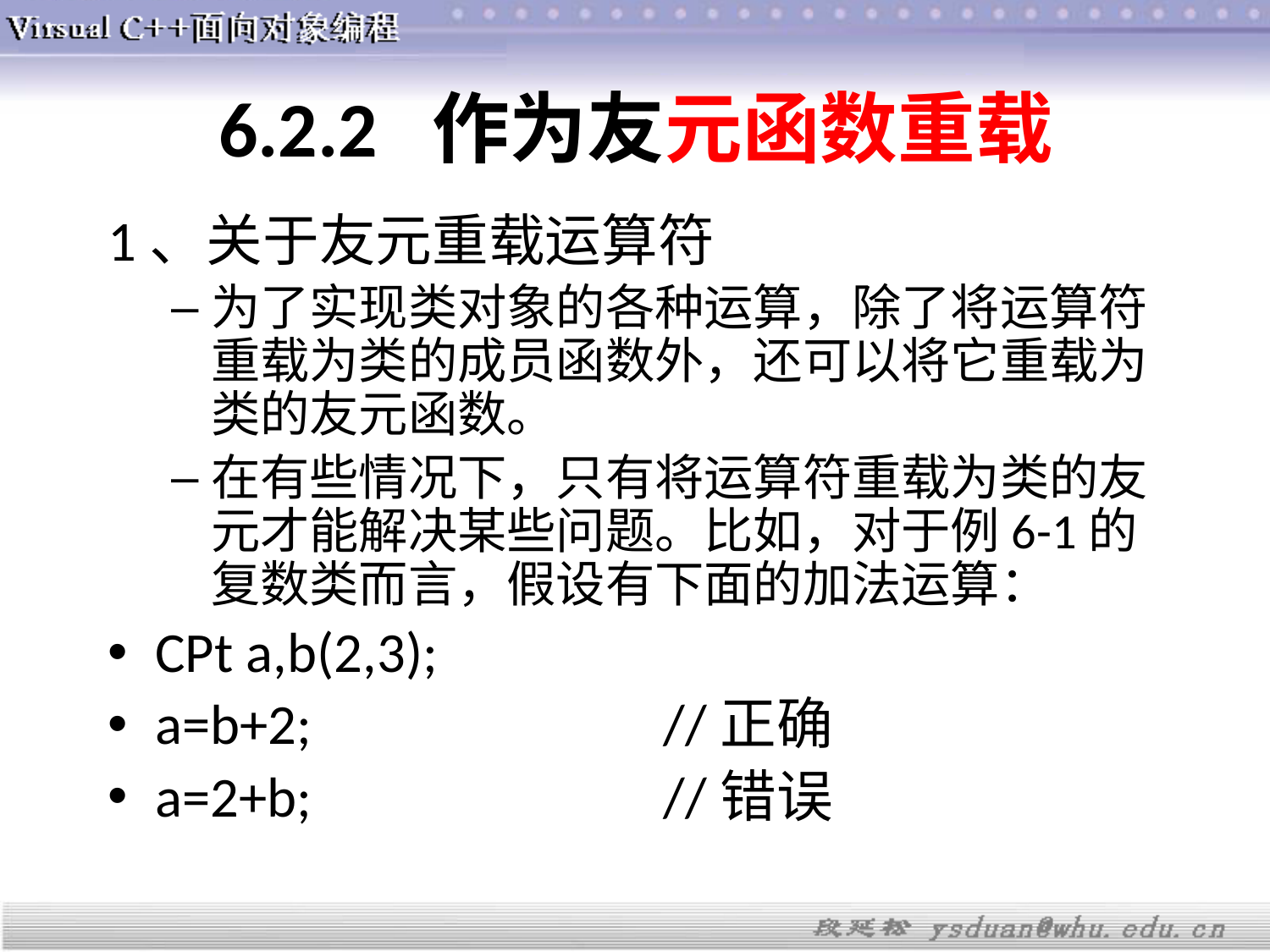

# 6.2.2  作为友元函数重载
1、关于友元重载运算符
为了实现类对象的各种运算，除了将运算符重载为类的成员函数外，还可以将它重载为类的友元函数。
在有些情况下，只有将运算符重载为类的友元才能解决某些问题。比如，对于例6-1的复数类而言，假设有下面的加法运算：
CPt a,b(2,3);
a=b+2;       			//正确
a=2+b;       			//错误